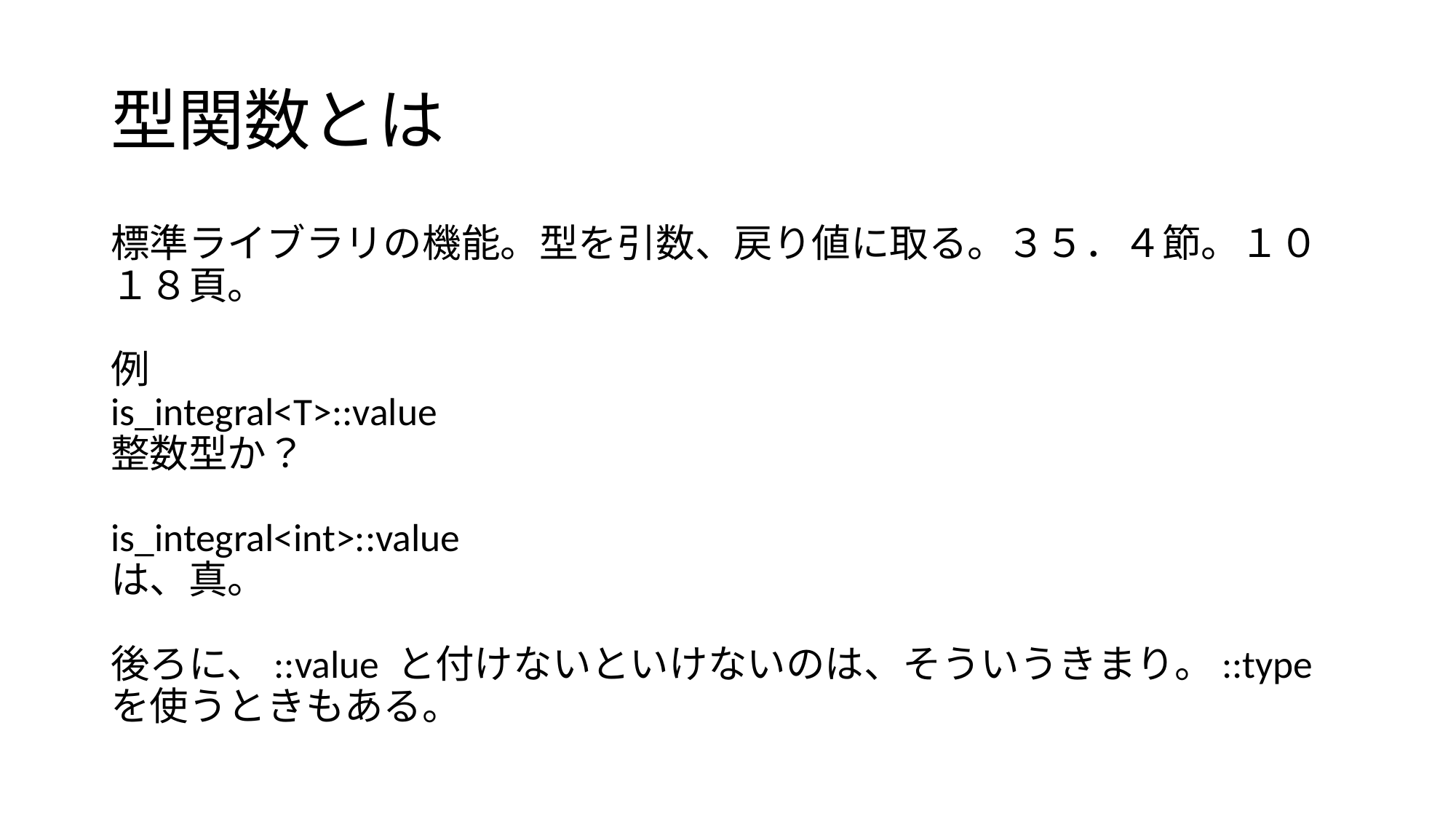

# 型関数とは
標準ライブラリの機能。型を引数、戻り値に取る。３５．４節。１０１８頁。
例
is_integral<T>::value
整数型か？
is_integral<int>::value
は、真。
後ろに、::value と付けないといけないのは、そういうきまり。::type を使うときもある。